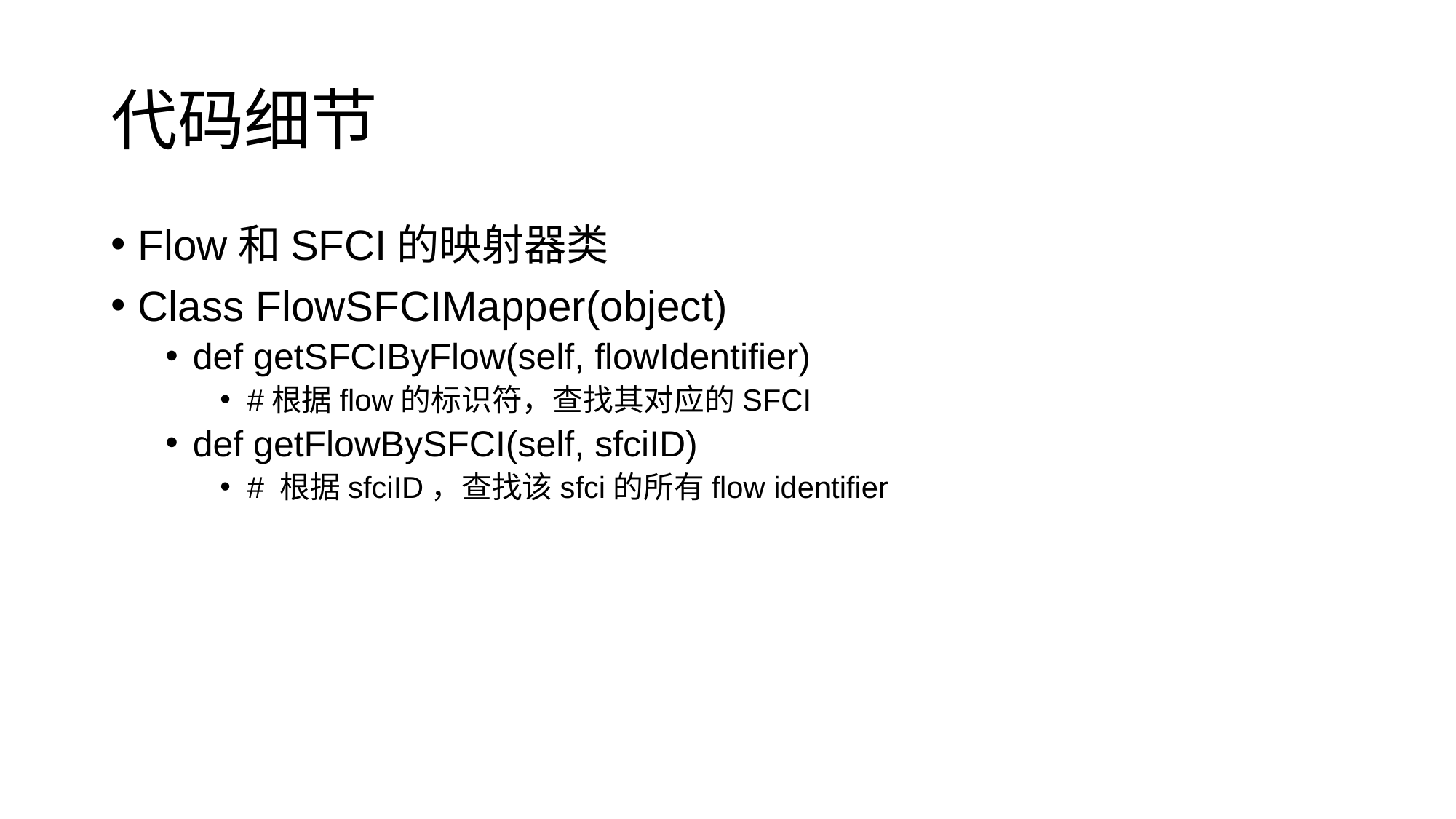

# 代码细节
Flow和SFCI的映射器类
Class FlowSFCIMapper(object)
def getSFCIByFlow(self, flowIdentifier)
#根据flow的标识符，查找其对应的SFCI
def getFlowBySFCI(self, sfciID)
# 根据sfciID，查找该sfci的所有flow identifier